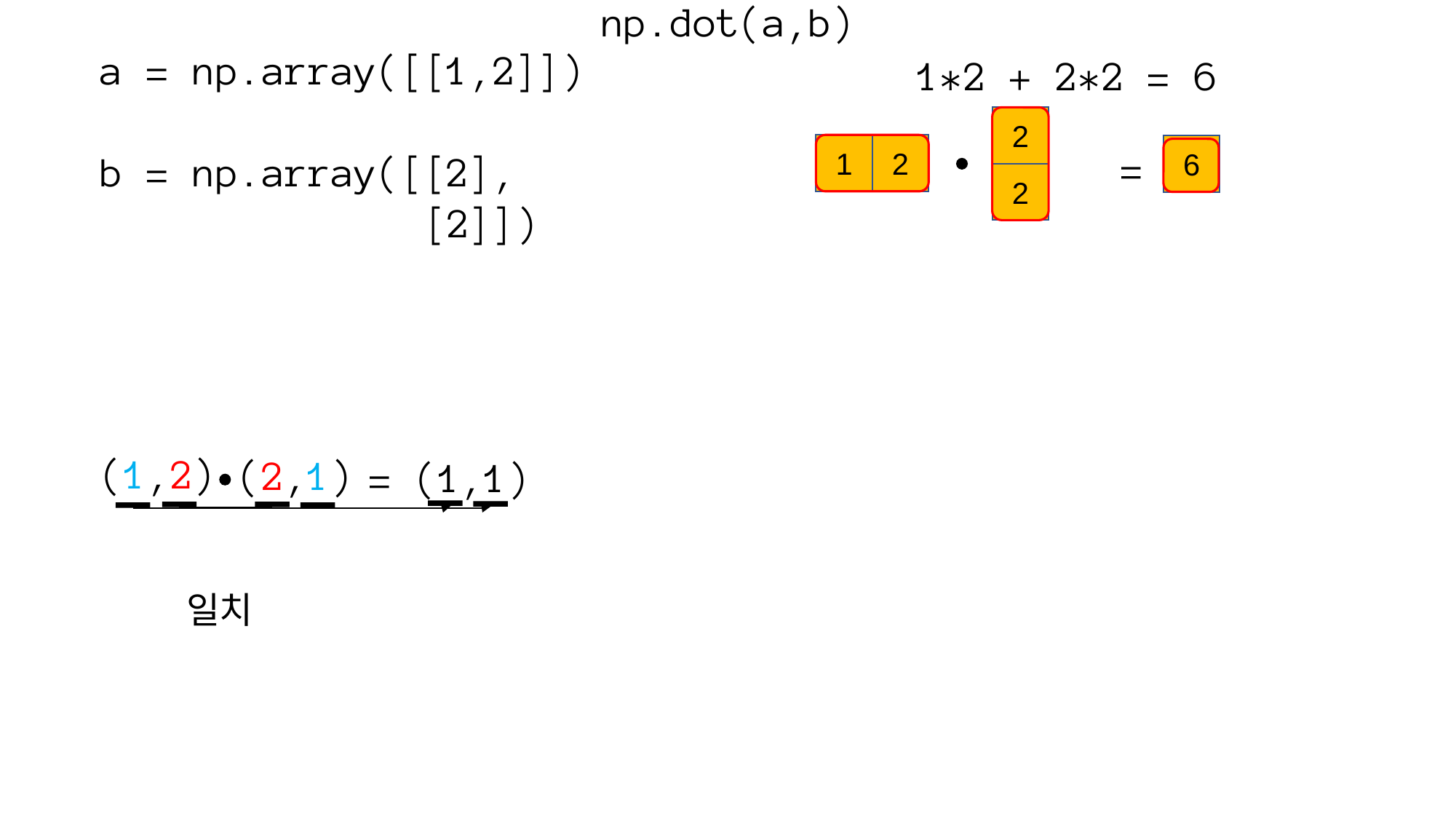

np.dot(a,b)
a = np.array([[1,2]])

b = np.array([[2],
              [2]])
1*2 + 2*2 = 6
2

1

2
=
6

2
  (1,2)
(2,1)
= (1,1)

일치